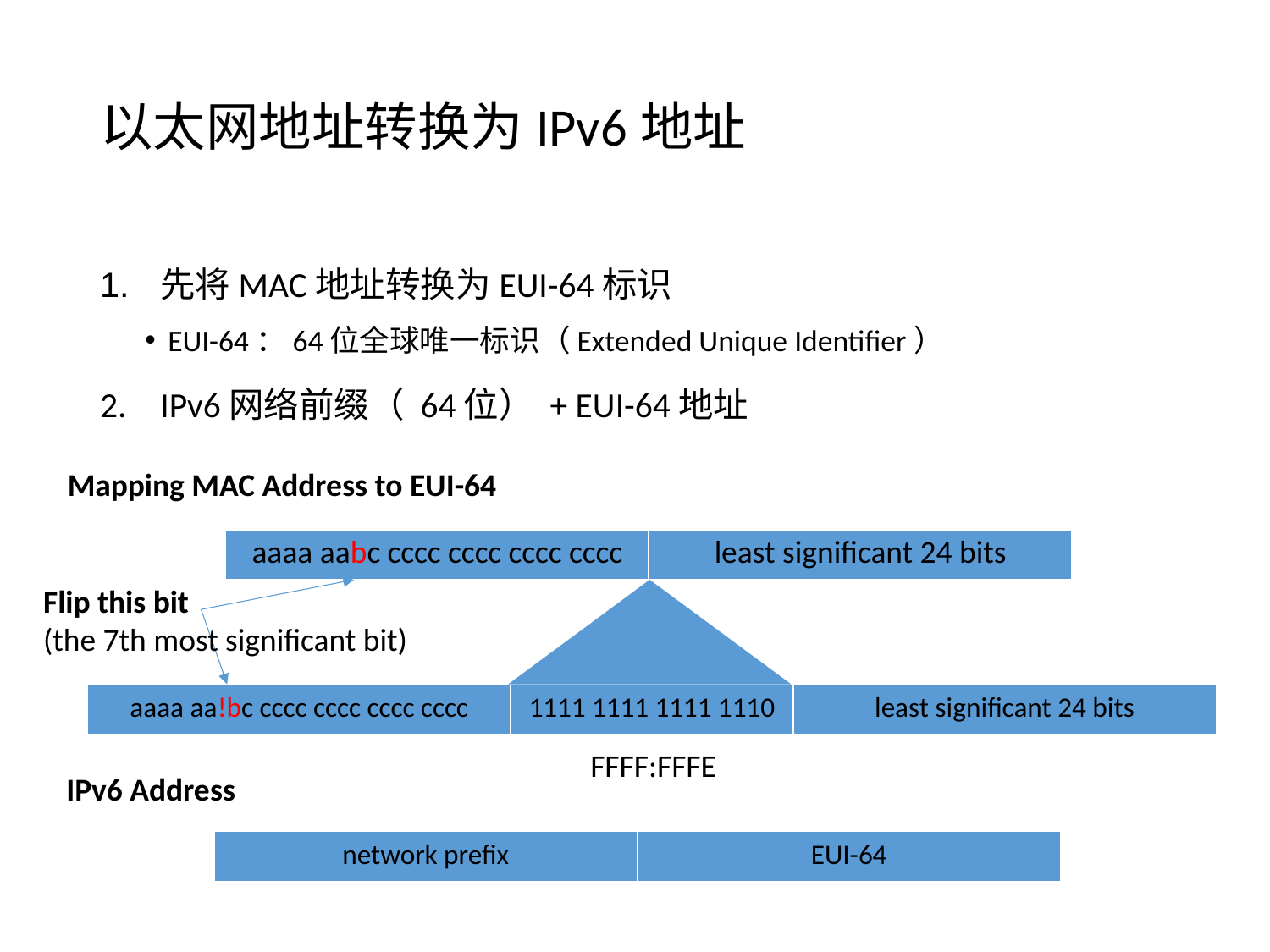

# 以太网地址转换为IPv6地址
先将MAC地址转换为EUI-64标识
EUI-64：64位全球唯一标识（Extended Unique Identifier）
IPv6网络前缀（ 64位） + EUI-64地址
Mapping MAC Address to EUI-64
| aaaa aabc cccc cccc cccc cccc | least significant 24 bits |
| --- | --- |
Flip this bit
(the 7th most significant bit)

| aaaa aa!bc cccc cccc cccc cccc | 1111 1111 1111 1110 | least significant 24 bits |
| --- | --- | --- |
FFFF:FFFE
IPv6 Address
| network prefix | EUI-64 |
| --- | --- |
39